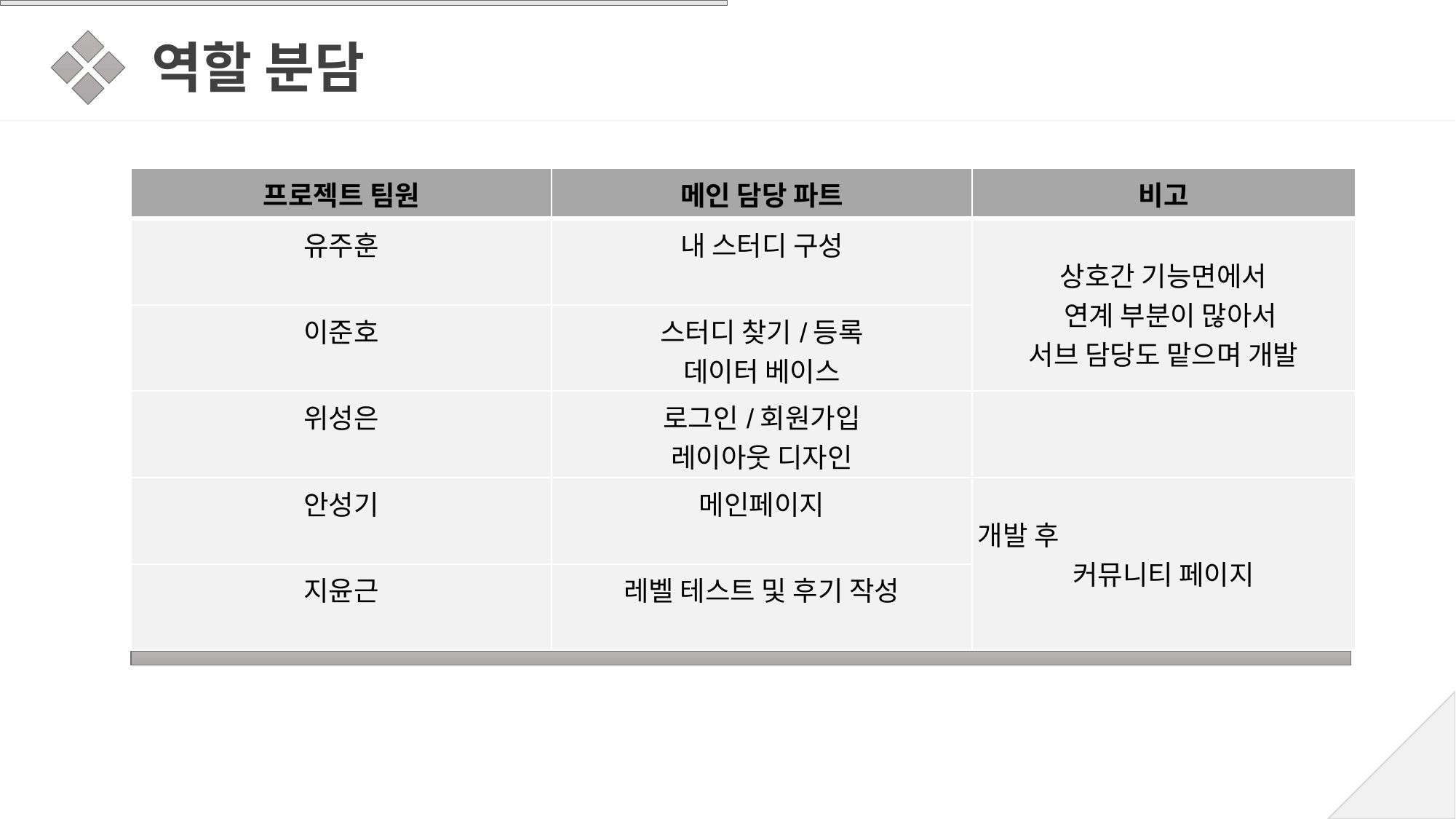

역할 분담

| 프로젝트 팀원 | 메인 담당 파트 | 비고 |
| --- | --- | --- |
| 유주훈 | 내 스터디 구성 | 상호간 기능면에서 연계 부분이 많아서 서브 담당도 맡으며 개발 |
| 이준호 | 스터디 찾기/등록 데이터 베이스 |  |
| 위성은 | 로그인/회원가입 레이아웃 디자인 |  |
| 안성기 | 메인페이지 | 개발 후 커뮤니티 페이지 |
| 지윤근 | 레벨 테스트 및 후기 작성 |  |